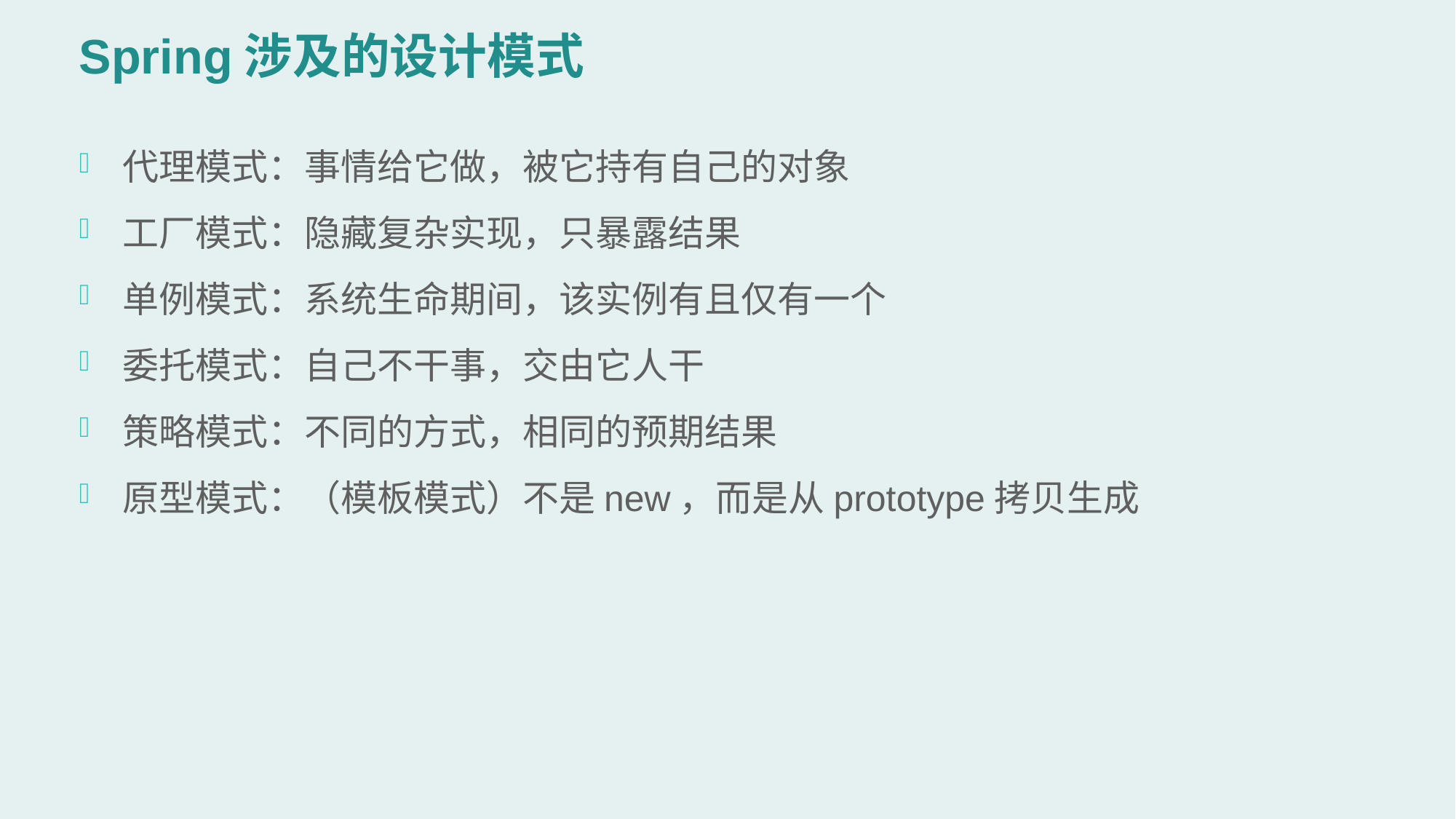

# Spring涉及的设计模式
代理模式：事情给它做，被它持有自己的对象
工厂模式：隐藏复杂实现，只暴露结果
单例模式：系统生命期间，该实例有且仅有一个
委托模式：自己不干事，交由它人干
策略模式：不同的方式，相同的预期结果
原型模式：（模板模式）不是new，而是从prototype拷贝生成